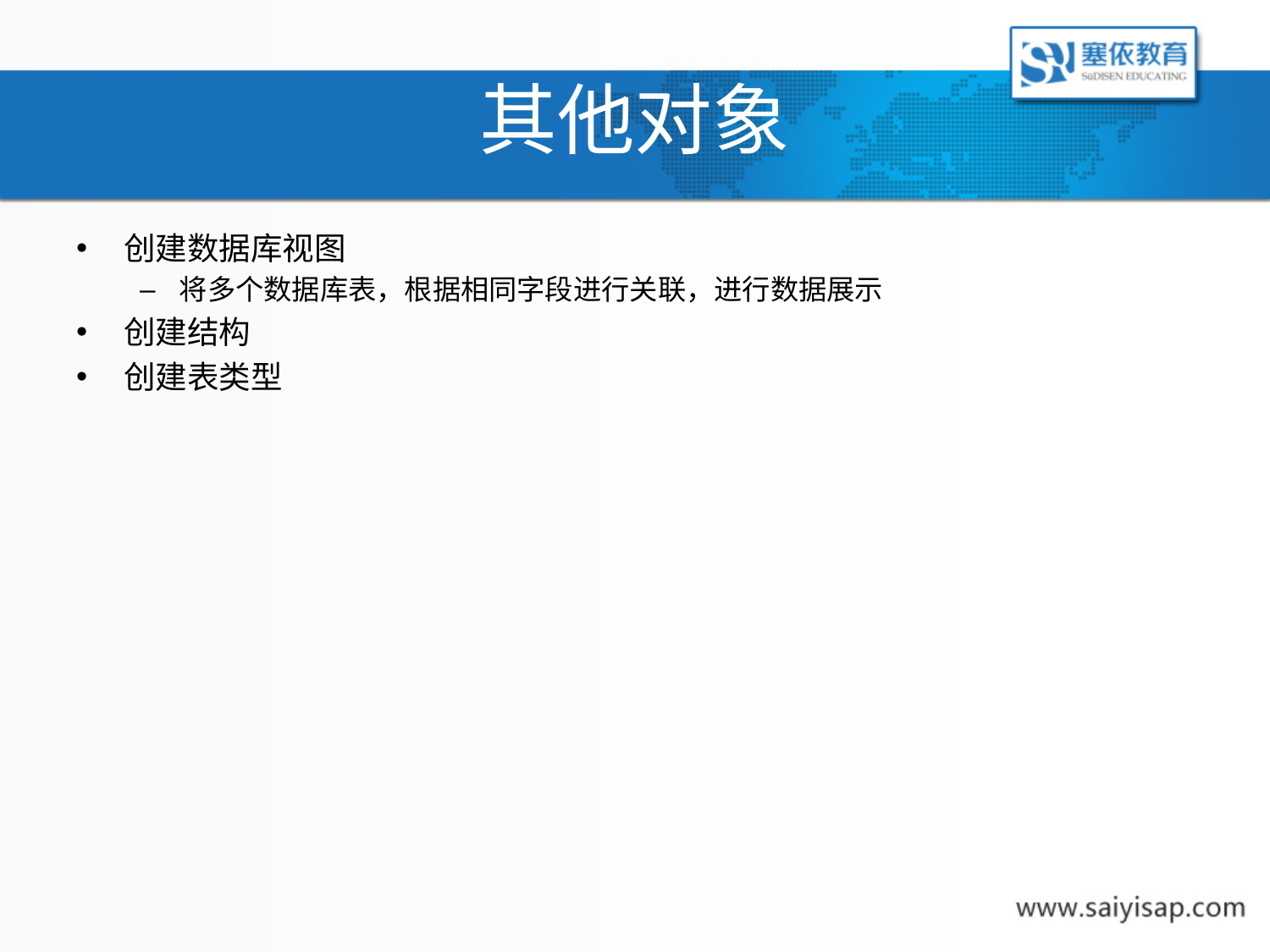

# 其他对象
创建数据库视图
将多个数据库表，根据相同字段进行关联，进行数据展示
创建结构
创建表类型